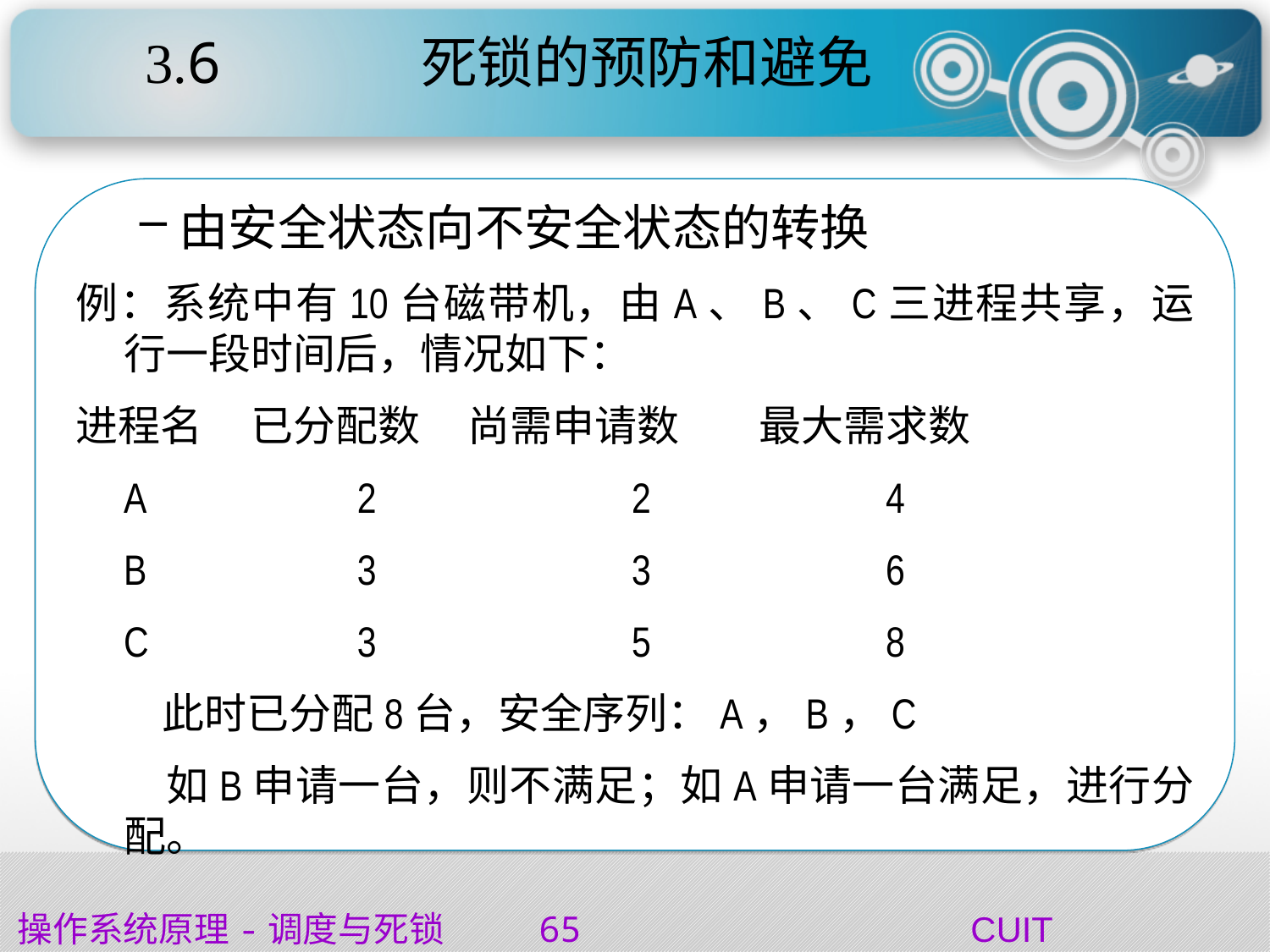

# 3.6	    死锁的预防和避免

由安全状态向不安全状态的转换
例：系统中有10台磁带机，由A、B、C三进程共享，运行一段时间后，情况如下：
进程名     已分配数     尚需申请数	最大需求数
	A	           2			2		4
	B	           3			3		6
	C 	           3			5		8
        此时已分配8台，安全序列：A，B，C
        如B申请一台，则不满足；如A申请一台满足，进行分配。